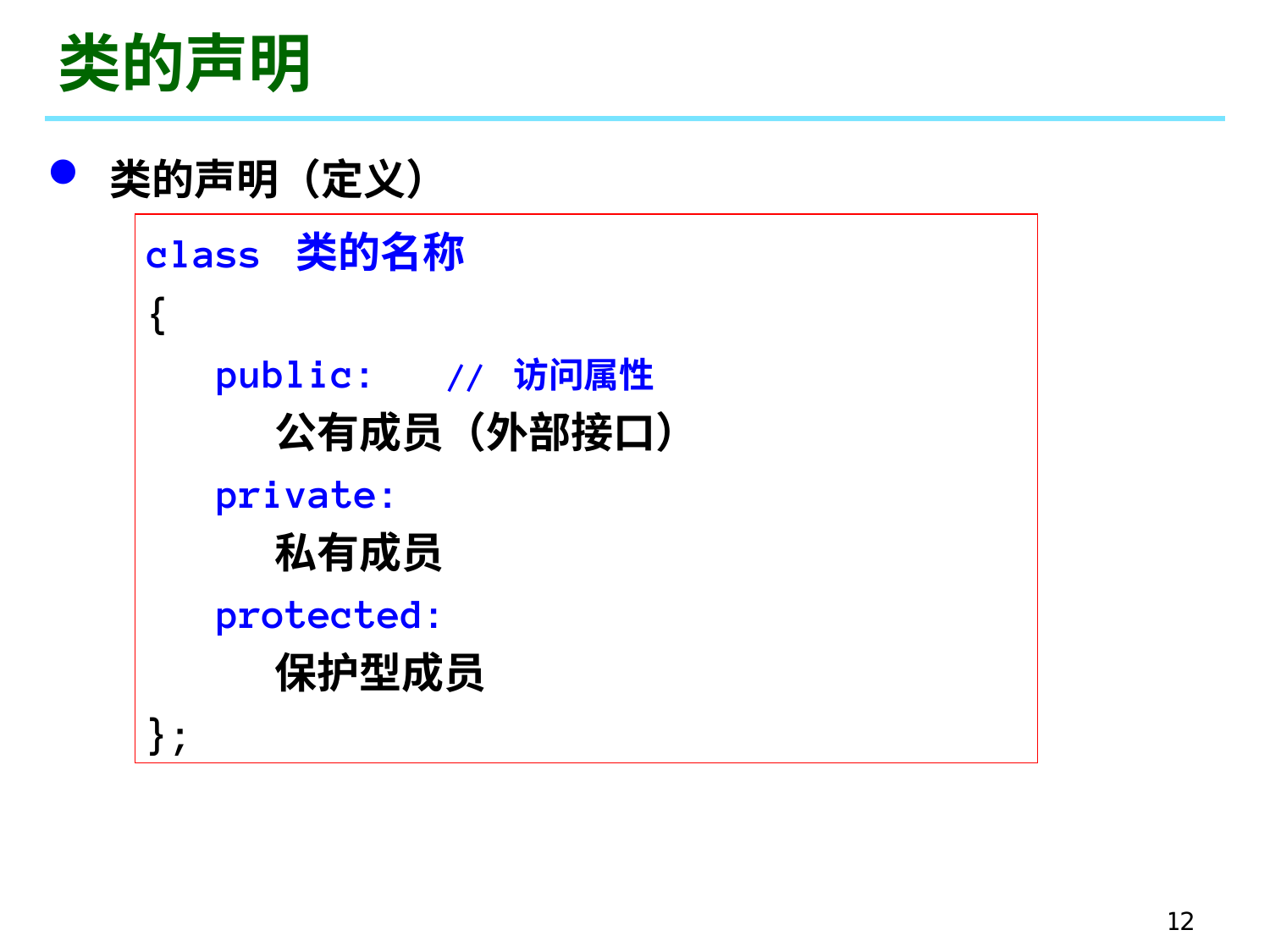

# 类的声明
 类的声明（定义）
class 类的名称
{
   public:   // 访问属性
	公有成员（外部接口）
   private:
	私有成员
   protected:
	保护型成员
};
12